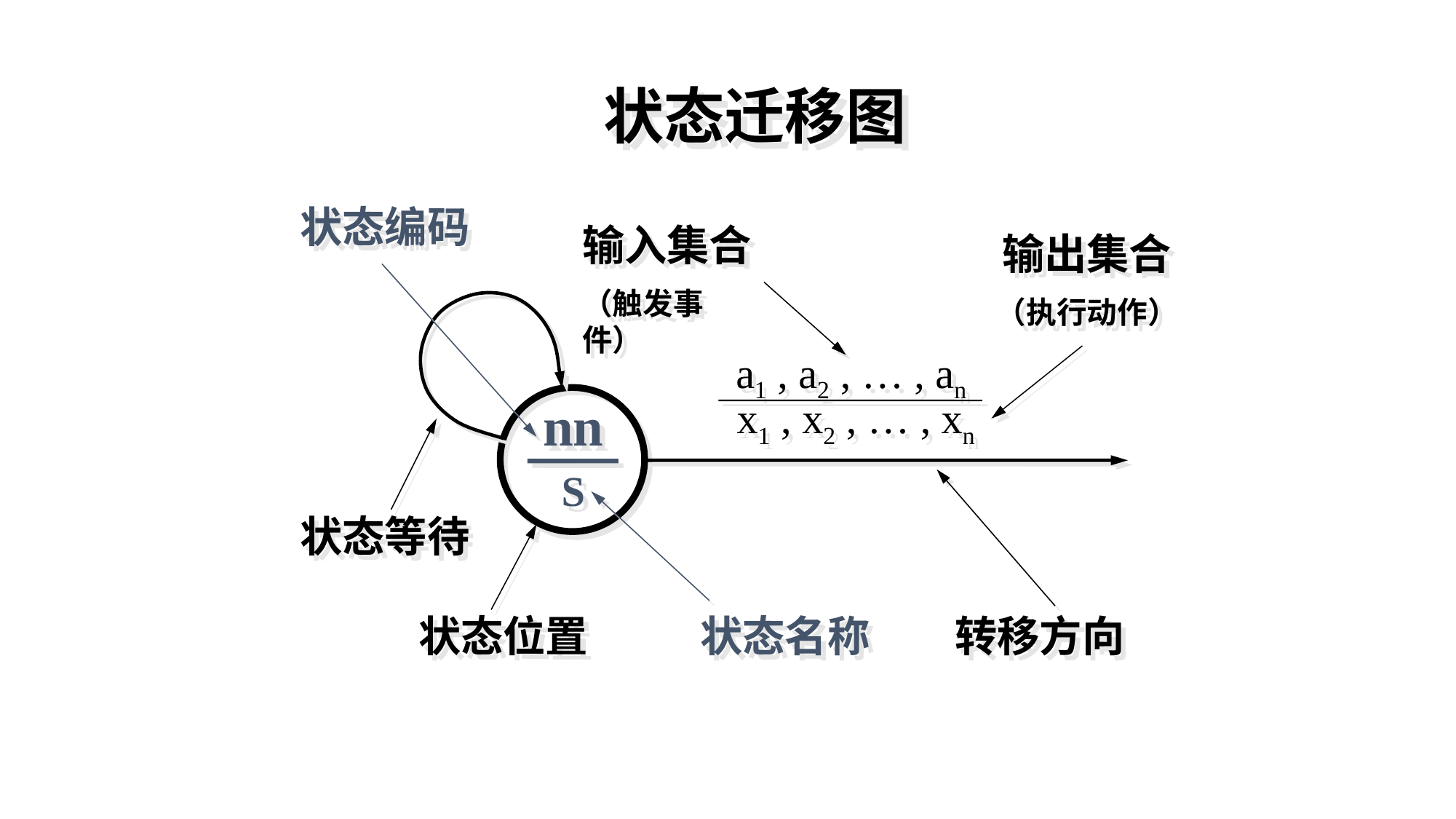

状态迁移图
状态编码
输入集合
（触发事件）

输出集合
（执行动作）

a1 , a2 , … , an

nn
x1 , x2 , … , xn

S

状态等待

状态位置
状态名称
转移方向